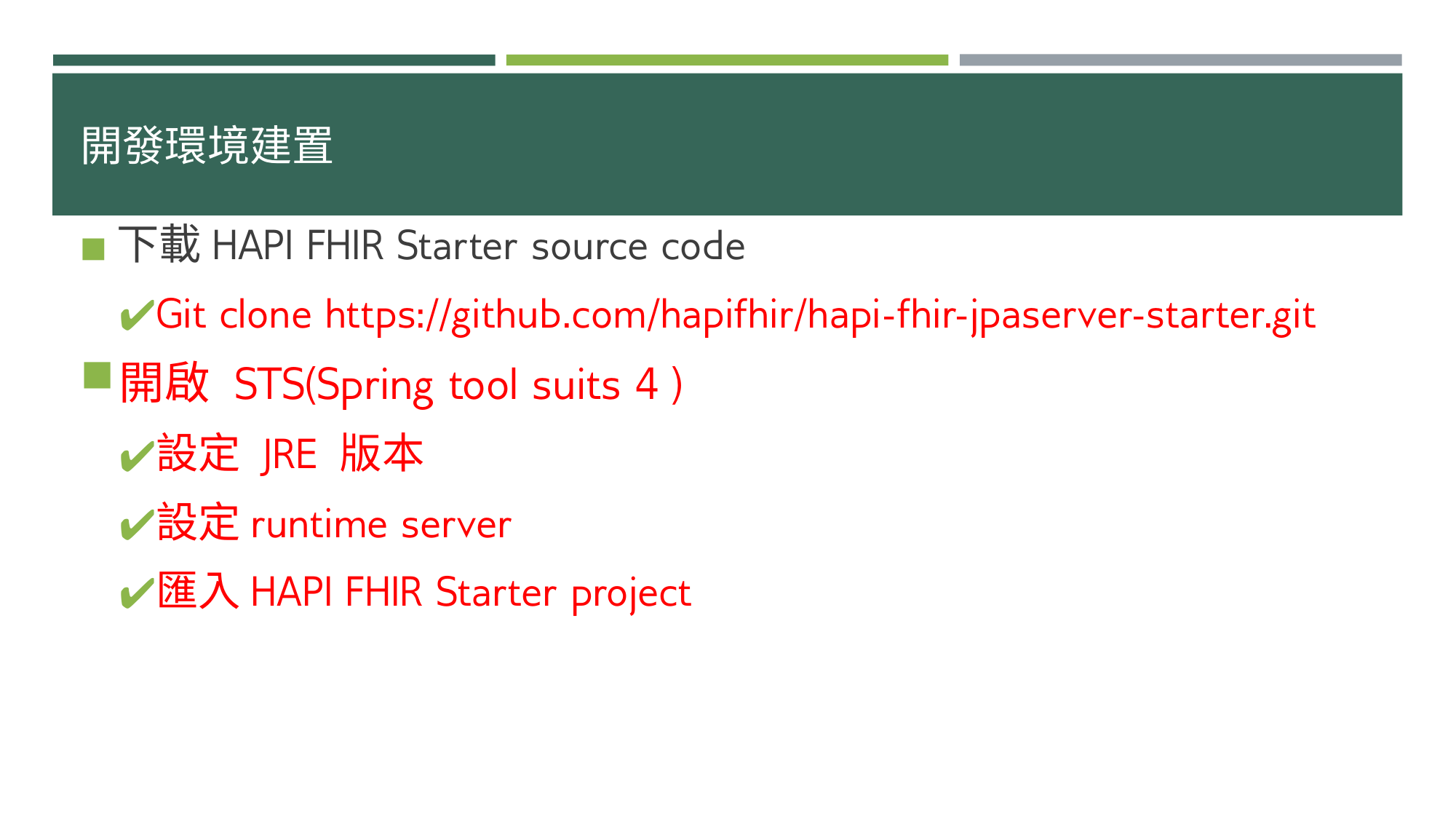

# 開發環境建置

下載HAPI FHIR Starter source code
Git clone https://github.com/hapifhir/hapi-fhir-jpaserver-starter.git
開啟 STS(Spring tool suits 4 )
設定 JRE 版本
設定runtime server
匯入HAPI FHIR Starter project